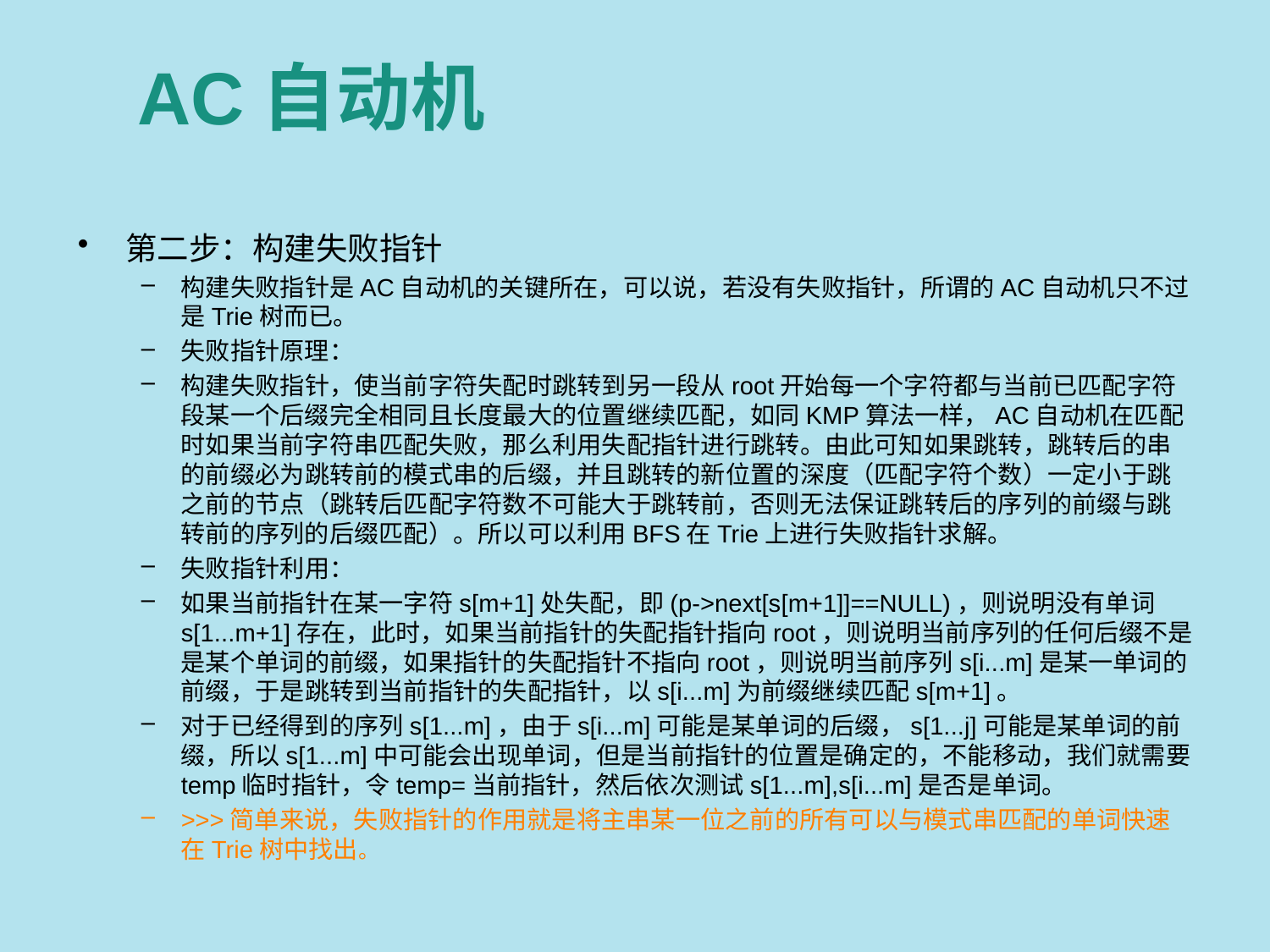

# AC自动机
第二步：构建失败指针
构建失败指针是AC自动机的关键所在，可以说，若没有失败指针，所谓的AC自动机只不过是Trie树而已。
失败指针原理：
构建失败指针，使当前字符失配时跳转到另一段从root开始每一个字符都与当前已匹配字符段某一个后缀完全相同且长度最大的位置继续匹配，如同KMP算法一样，AC自动机在匹配时如果当前字符串匹配失败，那么利用失配指针进行跳转。由此可知如果跳转，跳转后的串的前缀必为跳转前的模式串的后缀，并且跳转的新位置的深度（匹配字符个数）一定小于跳之前的节点（跳转后匹配字符数不可能大于跳转前，否则无法保证跳转后的序列的前缀与跳转前的序列的后缀匹配）。所以可以利用BFS在Trie上进行失败指针求解。
失败指针利用：
如果当前指针在某一字符s[m+1]处失配，即(p->next[s[m+1]]==NULL)，则说明没有单词s[1...m+1]存在，此时，如果当前指针的失配指针指向root，则说明当前序列的任何后缀不是是某个单词的前缀，如果指针的失配指针不指向root，则说明当前序列s[i...m]是某一单词的前缀，于是跳转到当前指针的失配指针，以s[i...m]为前缀继续匹配s[m+1]。
对于已经得到的序列s[1...m]，由于s[i...m]可能是某单词的后缀，s[1...j]可能是某单词的前缀，所以s[1...m]中可能会出现单词，但是当前指针的位置是确定的，不能移动，我们就需要temp临时指针，令temp=当前指针，然后依次测试s[1...m],s[i...m]是否是单词。
>>>简单来说，失败指针的作用就是将主串某一位之前的所有可以与模式串匹配的单词快速在Trie树中找出。